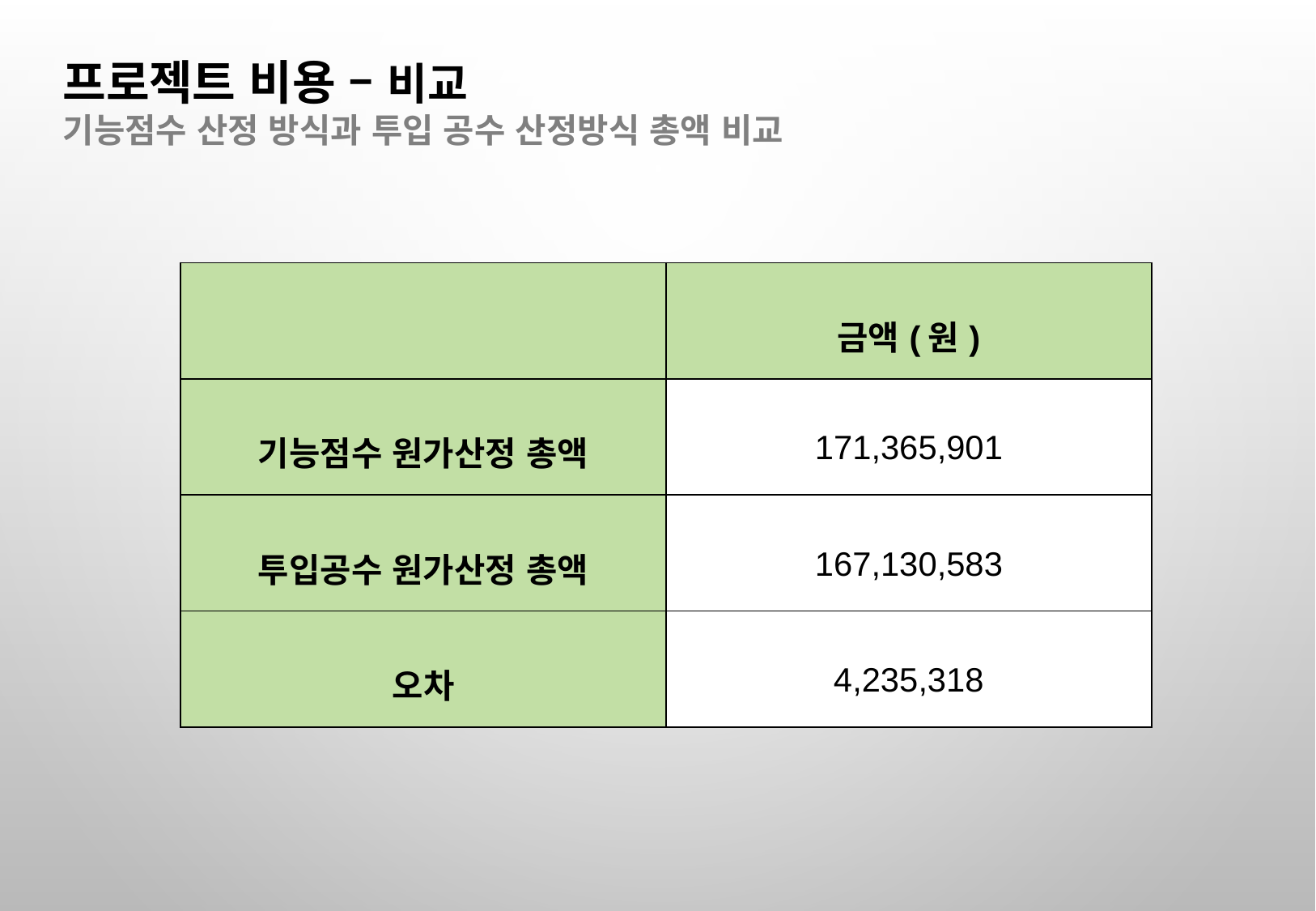

프로젝트 비용 – 비교
기능점수 산정 방식과 투입 공수 산정방식 총액 비교
|  | 금액(원) |
| --- | --- |
| 기능점수 원가산정 총액 | 171,365,901 |
| 투입공수 원가산정 총액 | 167,130,583 |
| 오차 | 4,235,318 |
45